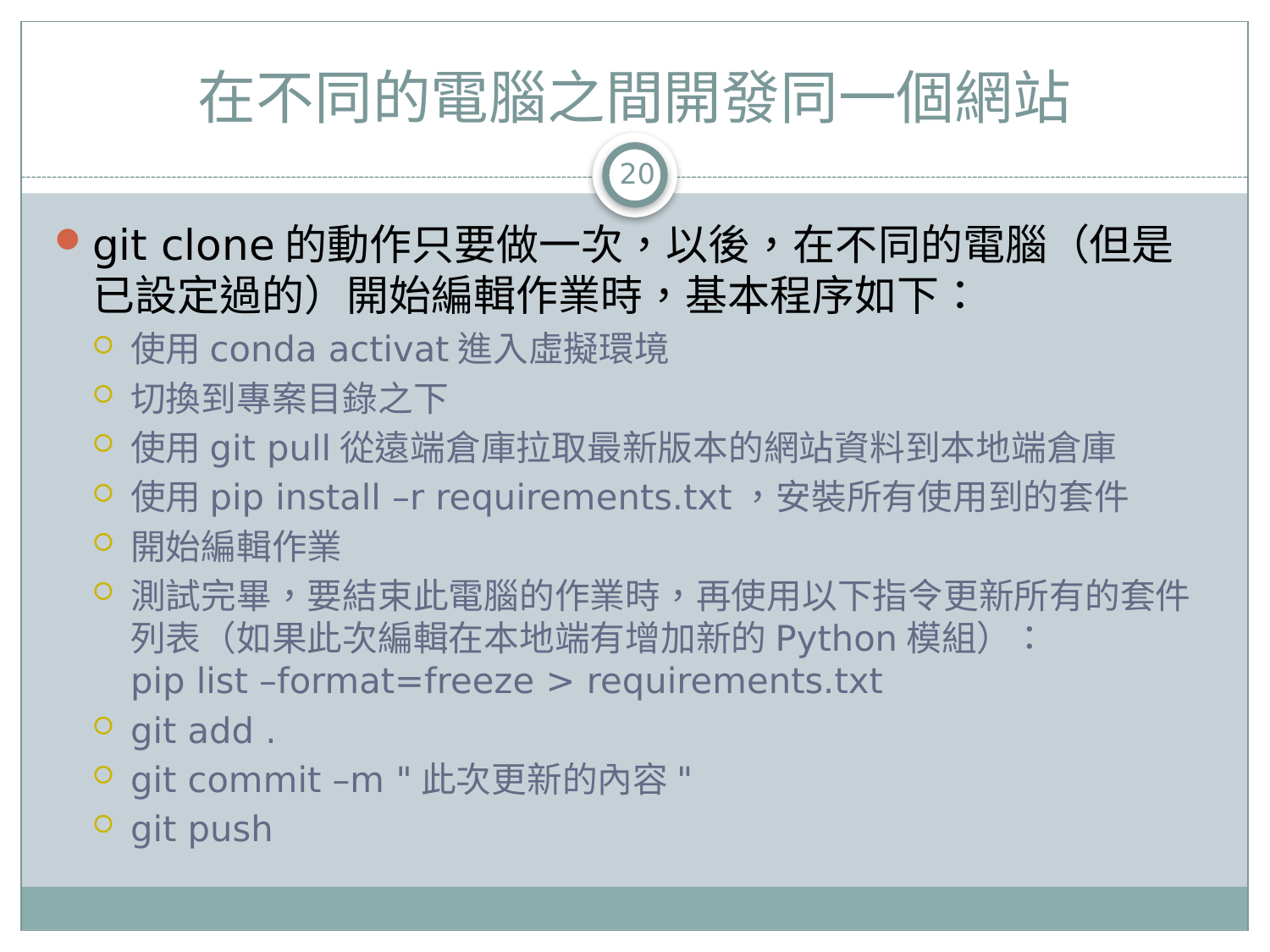

# 在不同的電腦之間開發同一個網站
20
git clone的動作只要做一次，以後，在不同的電腦（但是已設定過的）開始編輯作業時，基本程序如下：
使用conda activat進入虛擬環境
切換到專案目錄之下
使用git pull從遠端倉庫拉取最新版本的網站資料到本地端倉庫
使用pip install –r requirements.txt，安裝所有使用到的套件
開始編輯作業
測試完畢，要結束此電腦的作業時，再使用以下指令更新所有的套件列表（如果此次編輯在本地端有增加新的Python模組）：
pip list –format=freeze > requirements.txt
git add .
git commit –m "此次更新的內容"
git push